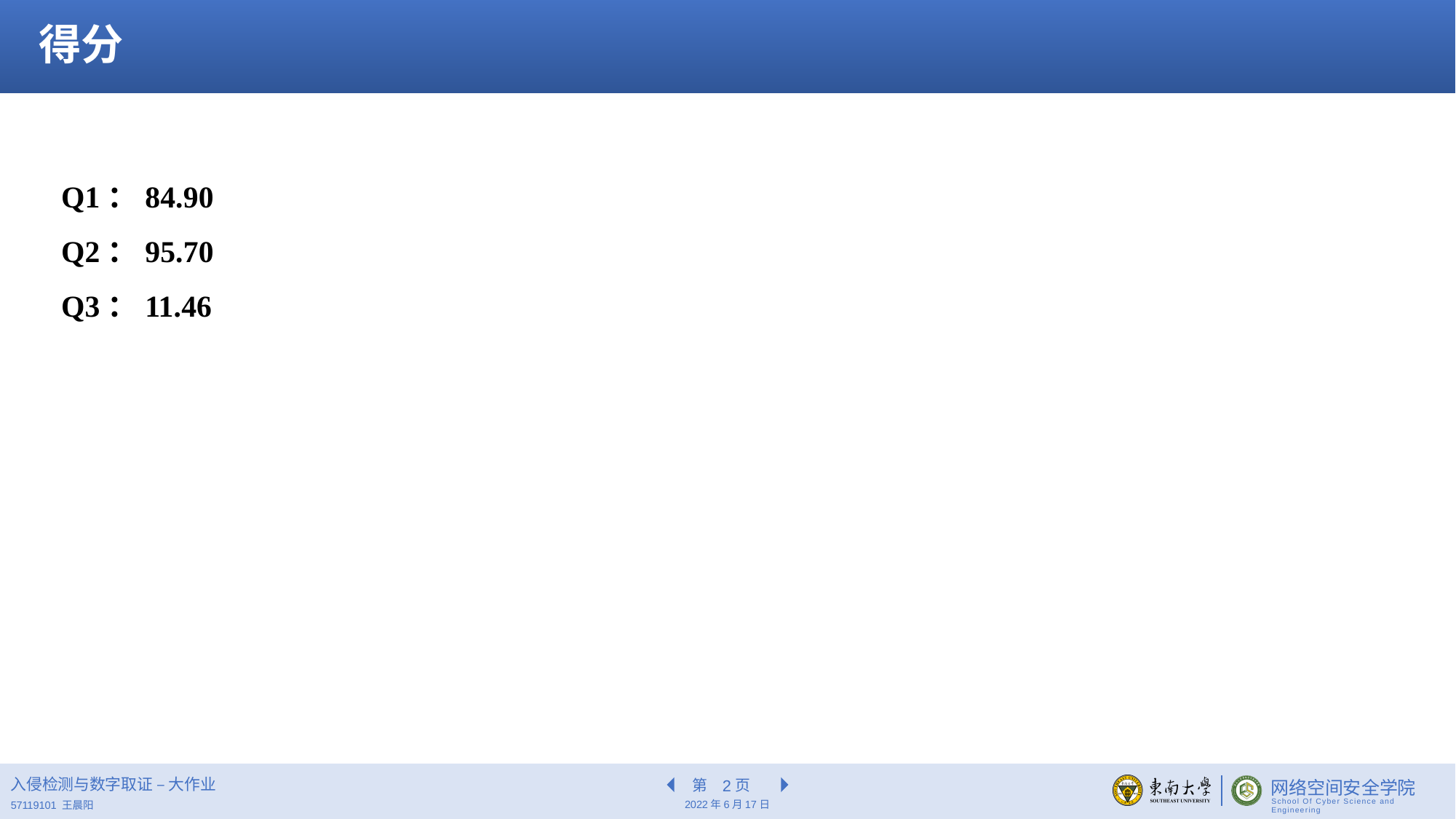

得分
Q1：84.90
Q2：95.70
Q3：11.46
入侵检测与数字取证 – 大作业
2
2022年6月17日
57119101 王晨阳